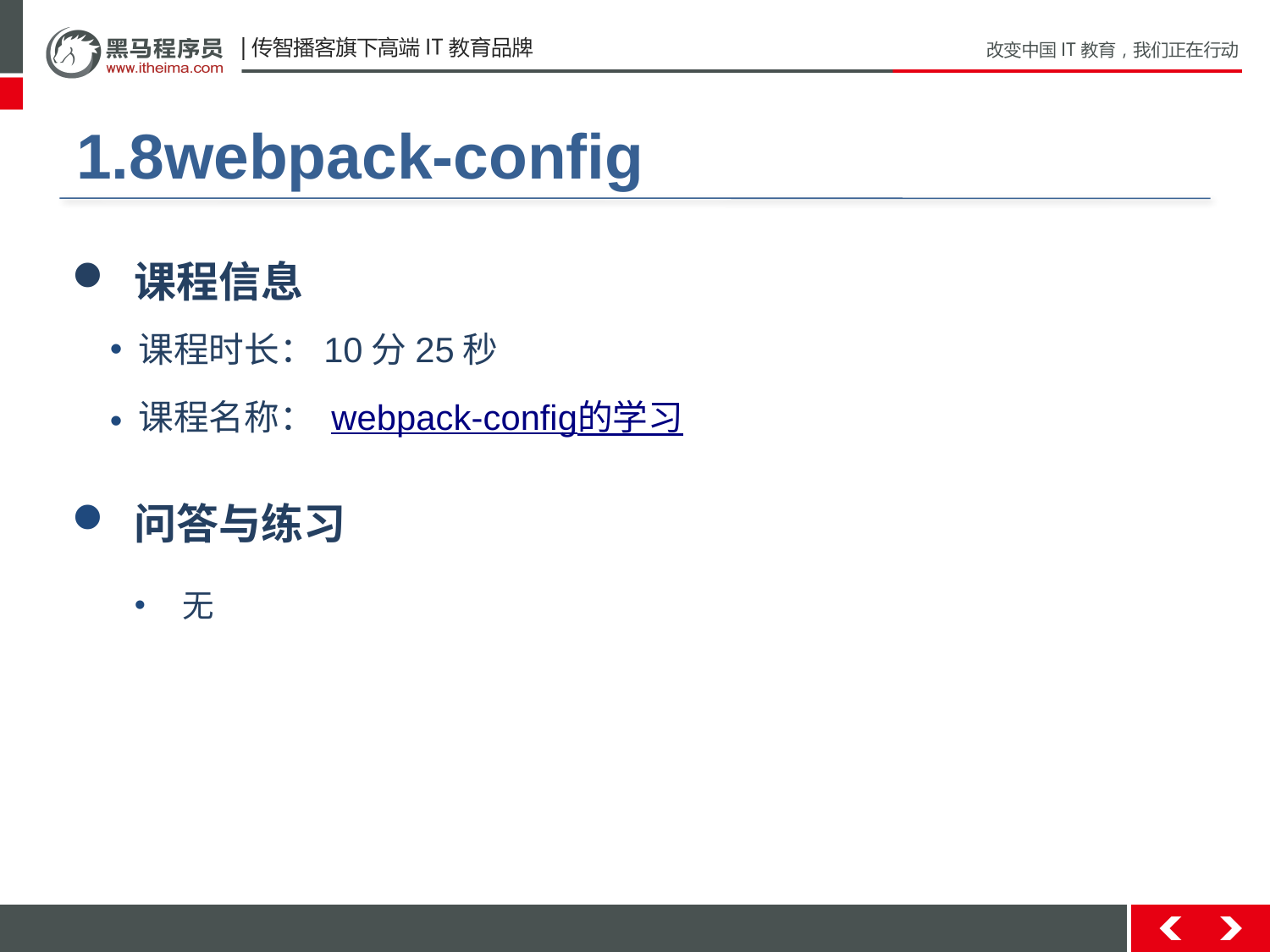

#
1.8webpack-config
 课程信息
 课程时长：10分25秒
 课程名称： webpack-config的学习
 问答与练习
无